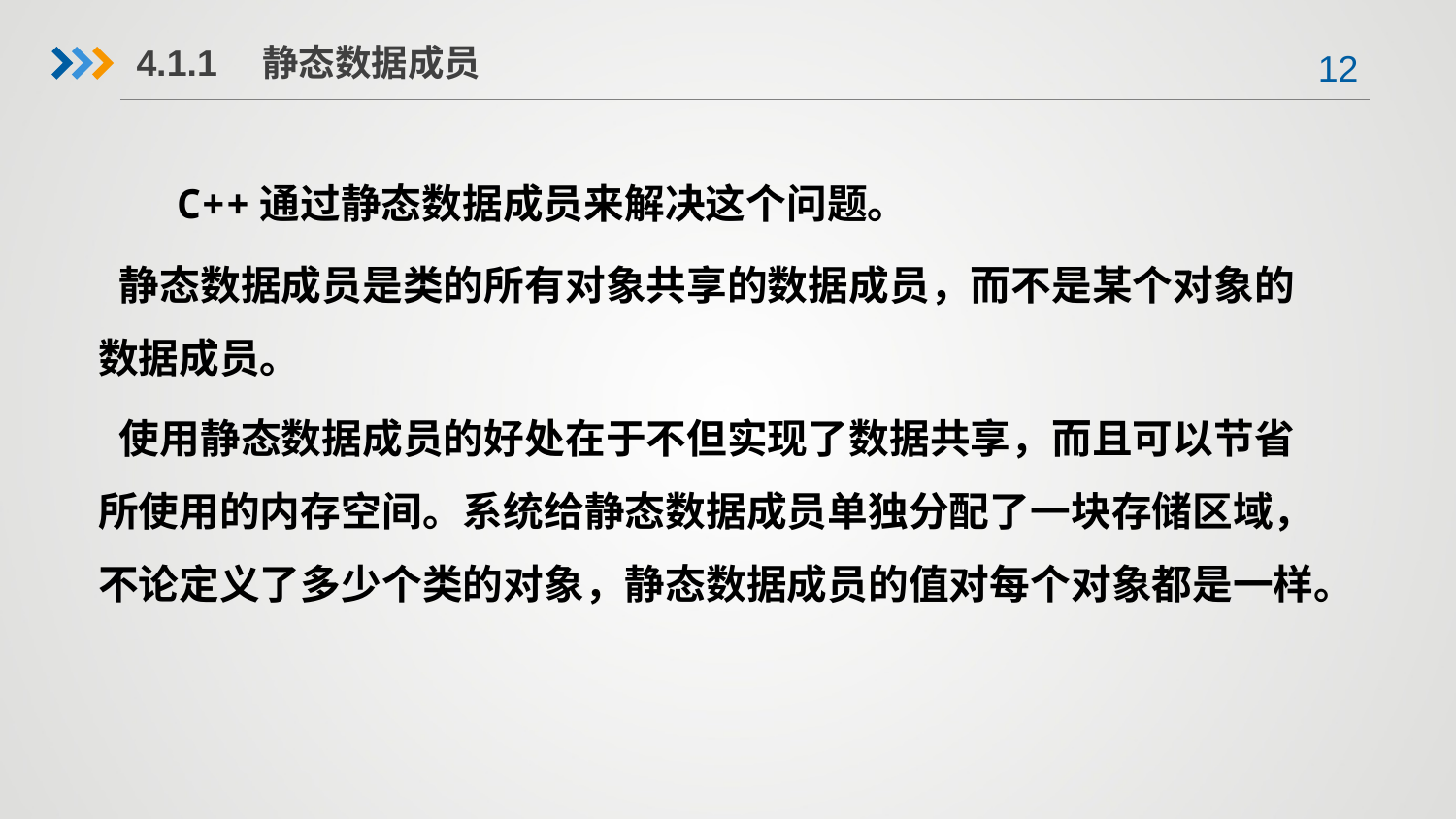

4.1.1　静态数据成员
           C++通过静态数据成员来解决这个问题。
      静态数据成员是类的所有对象共享的数据成员，而不是某个对象的数据成员。
      使用静态数据成员的好处在于不但实现了数据共享，而且可以节省所使用的内存空间。系统给静态数据成员单独分配了一块存储区域，不论定义了多少个类的对象，静态数据成员的值对每个对象都是一样。